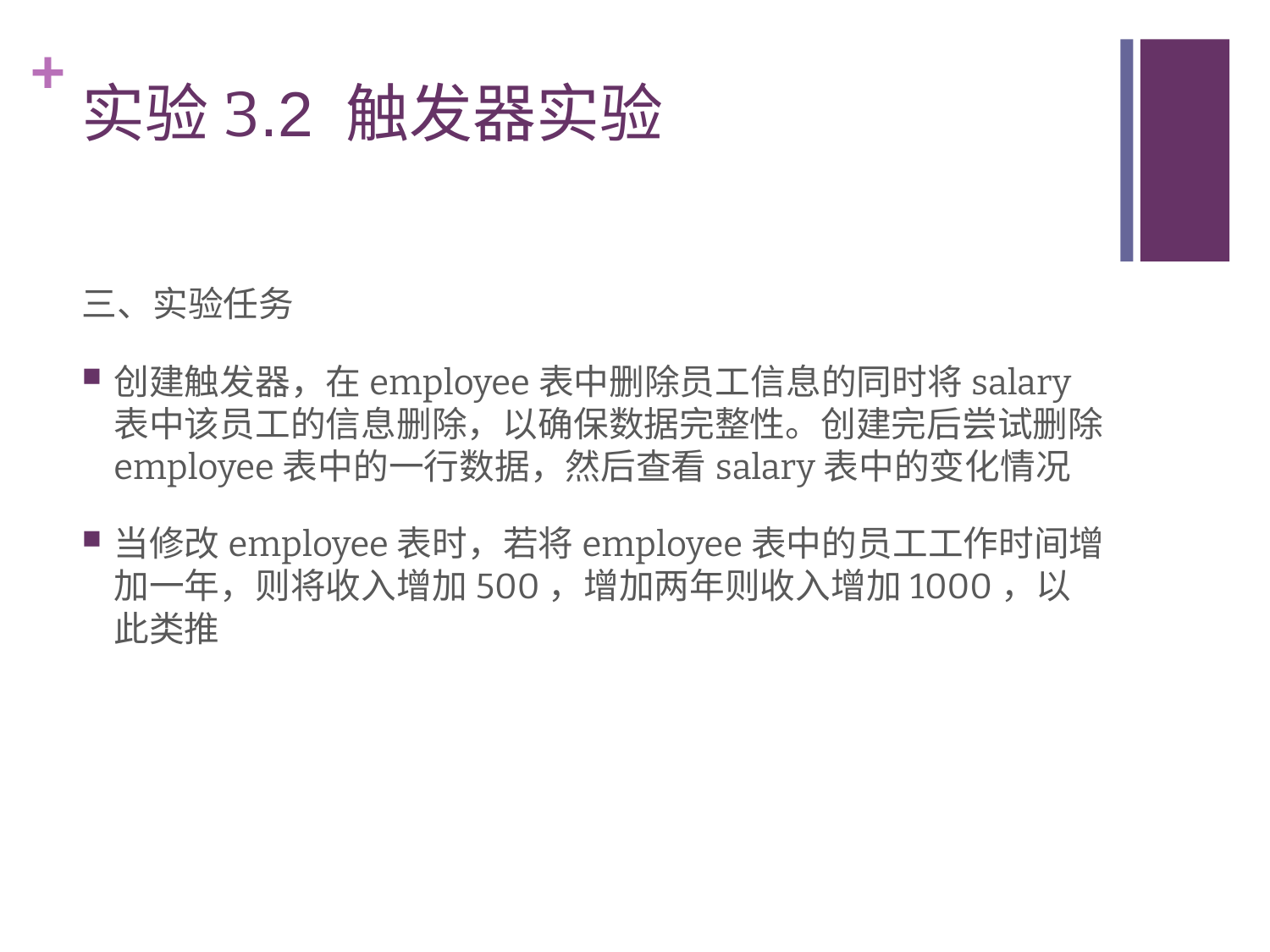

# 实验3.2 触发器实验
三、实验任务
创建触发器，在employee表中删除员工信息的同时将salary表中该员工的信息删除，以确保数据完整性。创建完后尝试删除employee表中的一行数据，然后查看salary表中的变化情况
当修改employee表时，若将employee表中的员工工作时间增加一年，则将收入增加500，增加两年则收入增加1000，以此类推